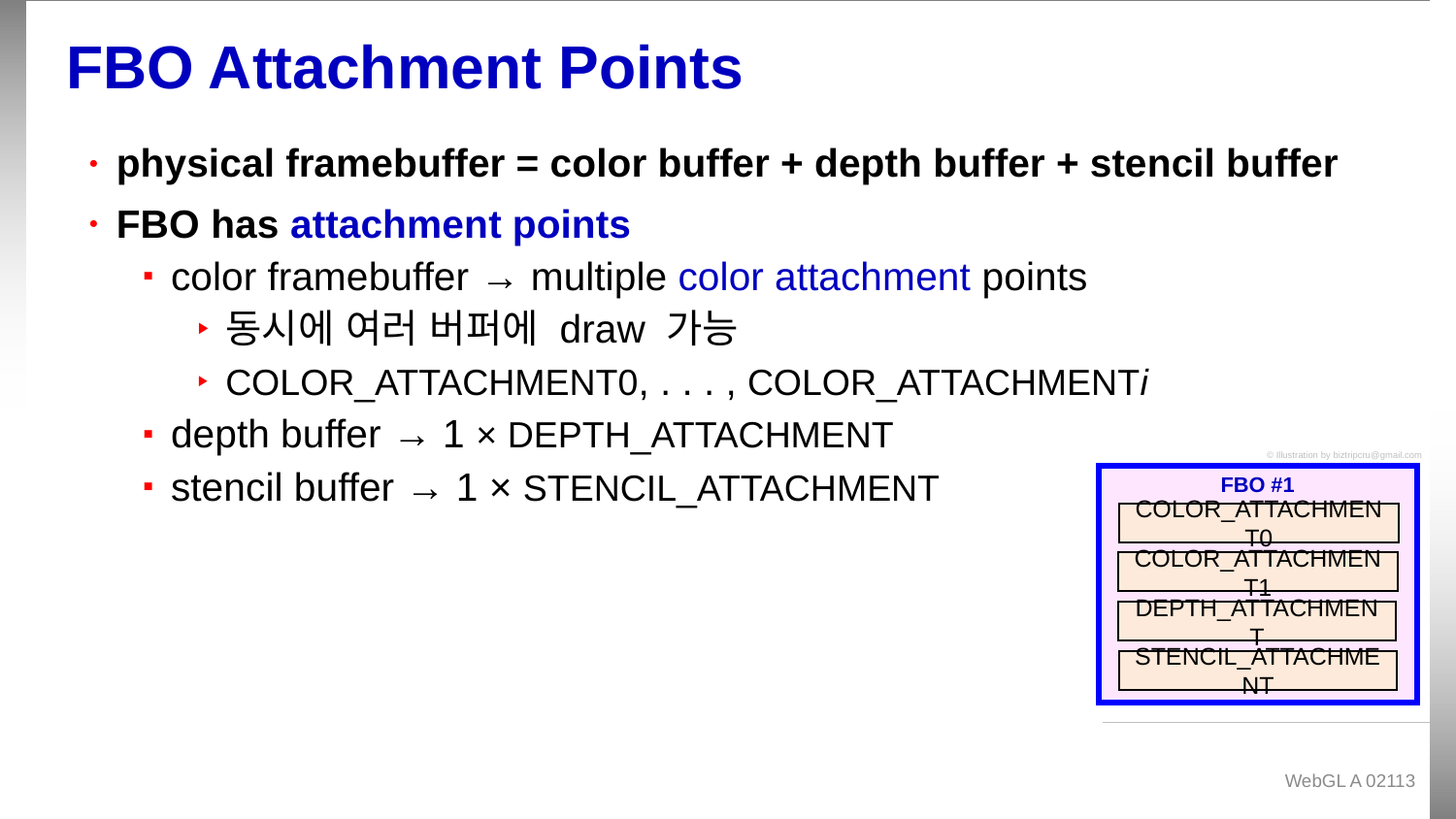

# FBO Attachment Points
physical framebuffer = color buffer + depth buffer + stencil buffer
FBO has attachment points
color framebuffer → multiple color attachment points
동시에 여러 버퍼에 draw 가능
COLOR_ATTACHMENT0, . . . , COLOR_ATTACHMENTi
depth buffer → 1 × DEPTH_ATTACHMENT
stencil buffer → 1 × STENCIL_ATTACHMENT

© Illustration by biztripcru@gmail.com
FBO #1
COLOR_ATTACHMENT0
COLOR_ATTACHMENT1
DEPTH_ATTACHMENT
STENCIL_ATTACHMENT
WebGL A 02113